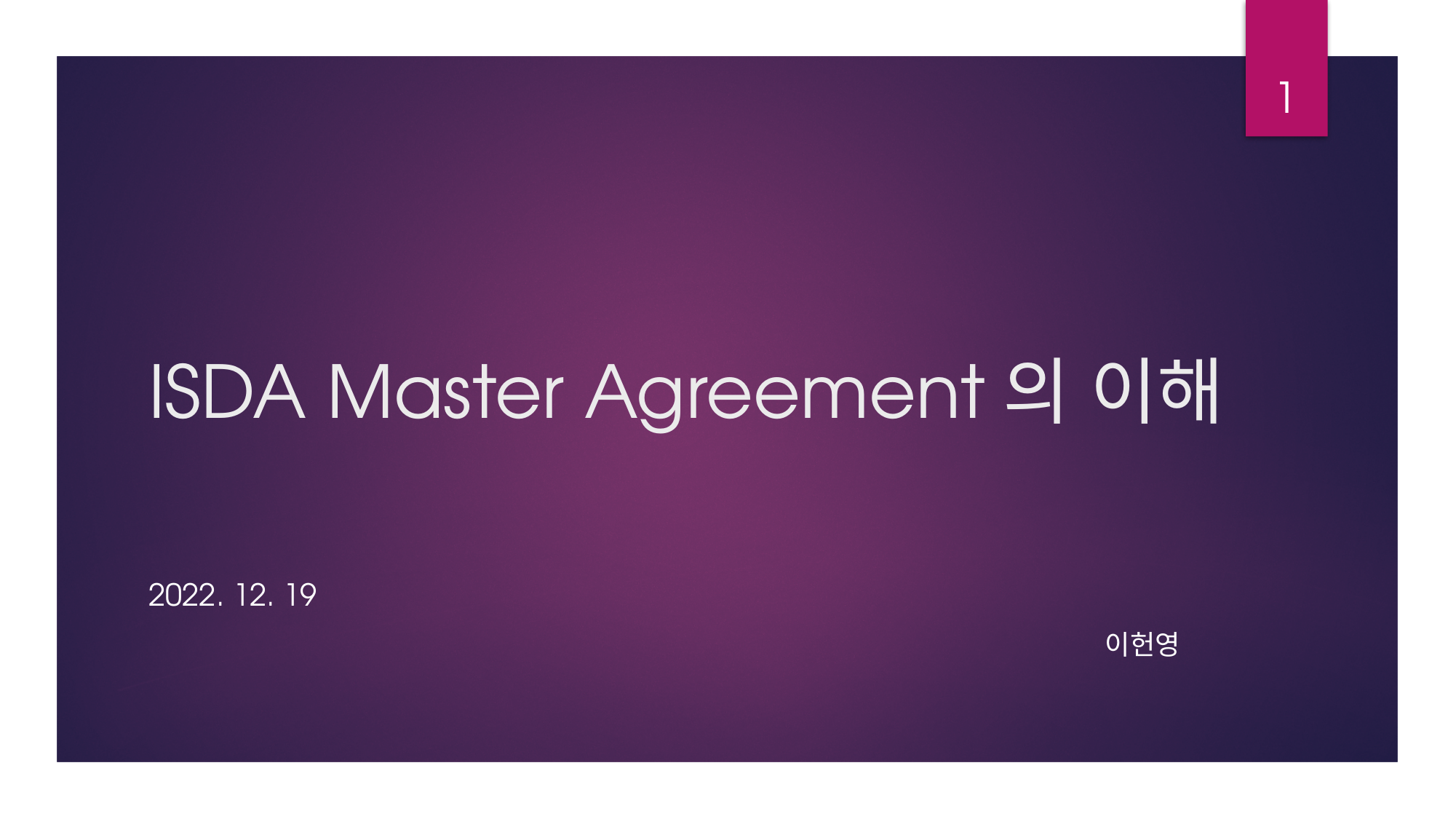

1
# ISDA Master Agreement의 이해
2022. 12. 19
 이헌영